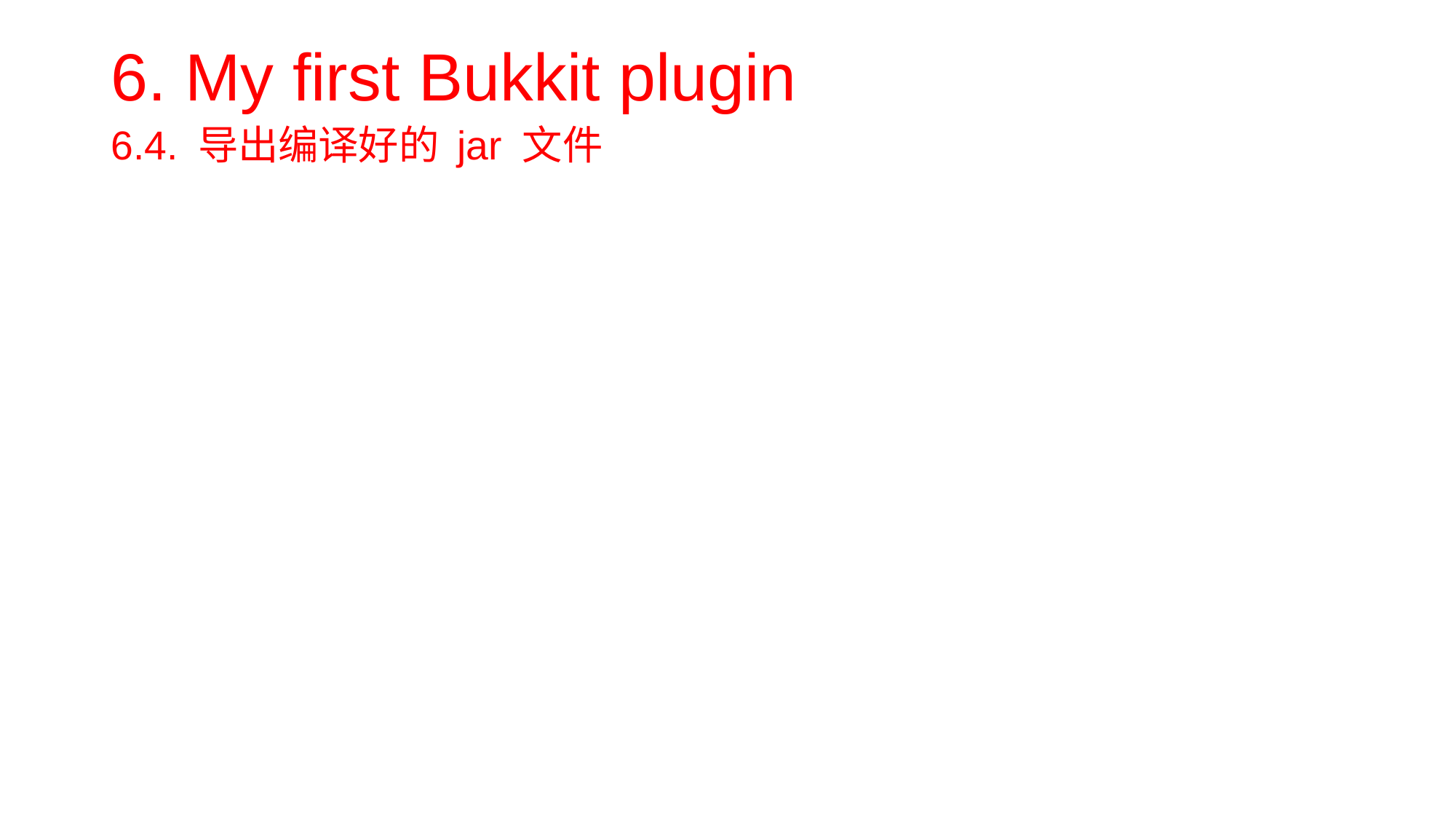

# 6. My first Bukkit plugin
6.4. 导出编译好的 jar 文件